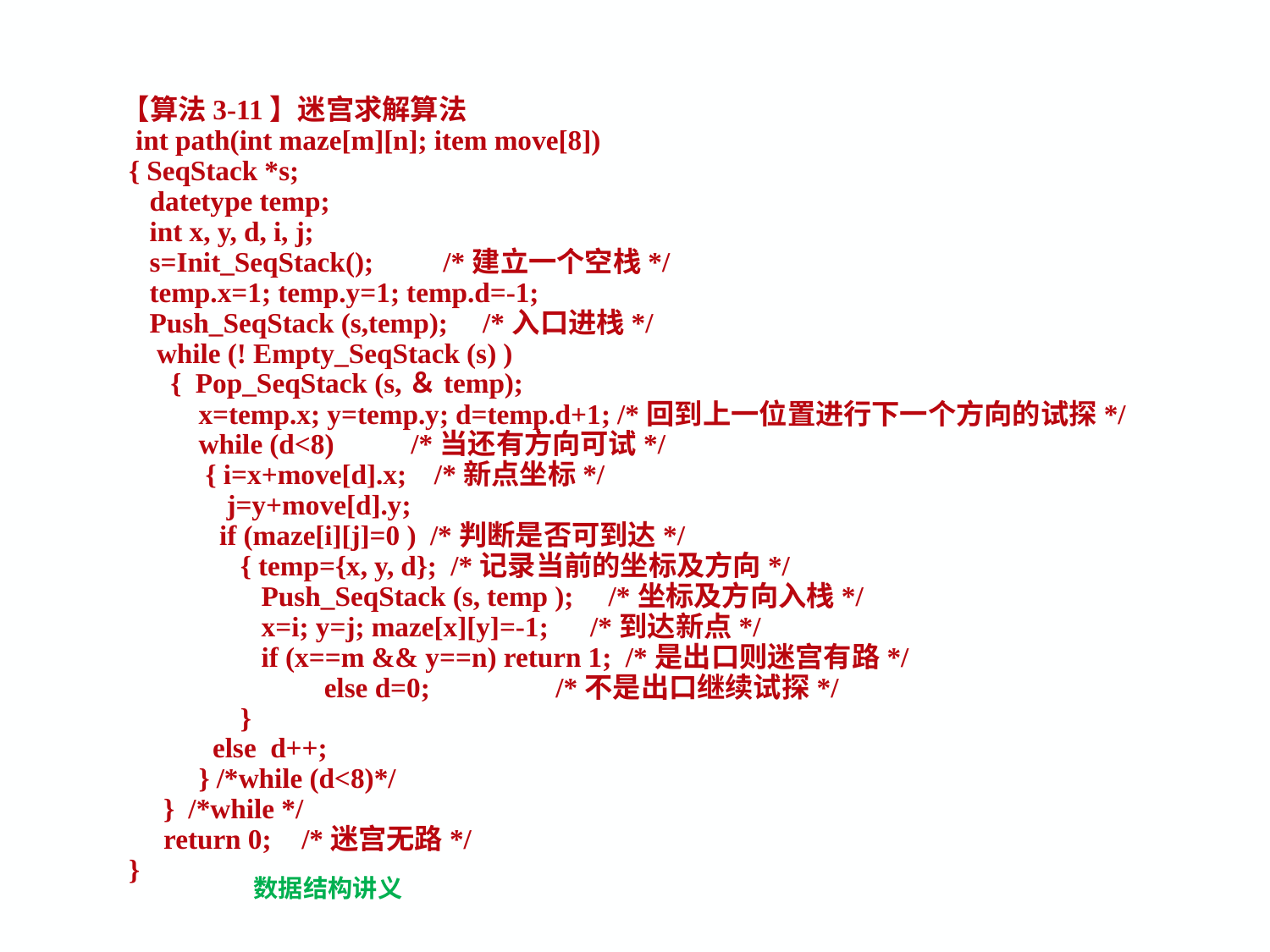

【算法3-11】迷宫求解算法
  int path(int maze[m][n]; item move[8])
 { SeqStack *s;
    datetype temp;
    int x, y, d, i, j;
    s=Init_SeqStack();          /*建立一个空栈*/
    temp.x=1; temp.y=1; temp.d=-1;
    Push­_SeqStack (s,temp);     /*入口进栈*/
     while (! Empty_SeqStack (s) )
       {  Pop_SeqStack (s,＆temp);
           x=temp.x; y=temp.y; d=temp.d+1; /*回到上一位置进行下一个方向的试探*/
           while (d<8)           /*当还有方向可试*/
            { i=x+move[d].x;    /*新点坐标*/
               j=y+move[d].y;
              if (maze[i][j]=0 )  /*判断是否可到达*/
                 { temp={x, y, d};  /*记录当前的坐标及方向*/
                    Push_SeqStack (s, temp );     /*坐标及方向入栈*/
                    x=i; y=j; maze[x][y]=-1;      /*到达新点*/
                    if (x==m && y==n) return 1;  /*是出口则迷宫有路*/
                             else d=0;                  /*不是出口继续试探*/
                 }
             else  d++;
           } /*while (d<8)*/
      }  /*while */
      return 0;	/*迷宫无路*/
 }
数据结构讲义